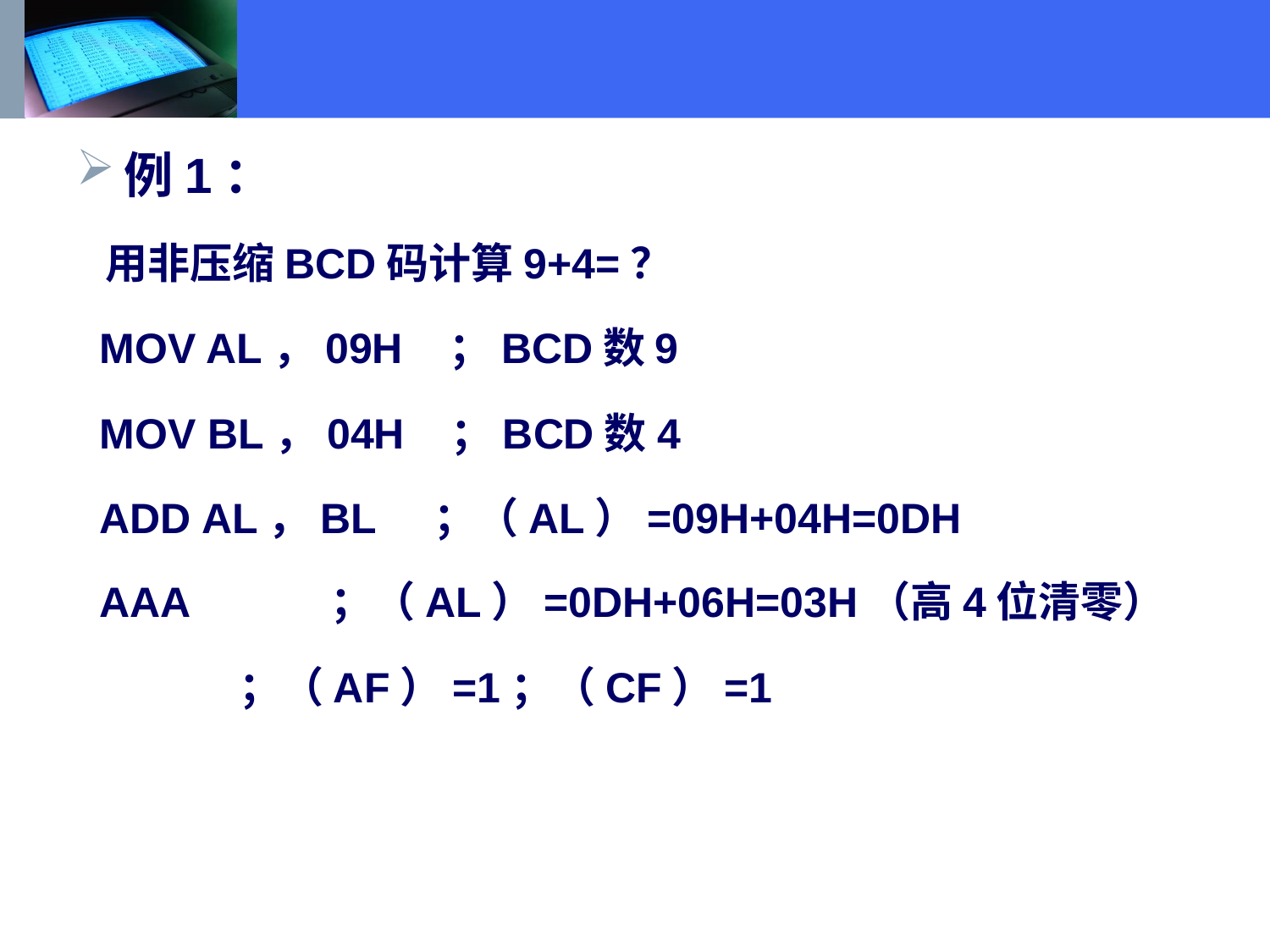

例1：
  用非压缩BCD码计算9+4=？
  MOV AL，09H   ；BCD数9
  MOV BL，04H   ；BCD数4
  ADD AL，BL    ；（AL）=09H+04H=0DH
  AAA           ；（AL）=0DH+06H=03H（高4位清零）
                ；（AF）=1；（CF）=1